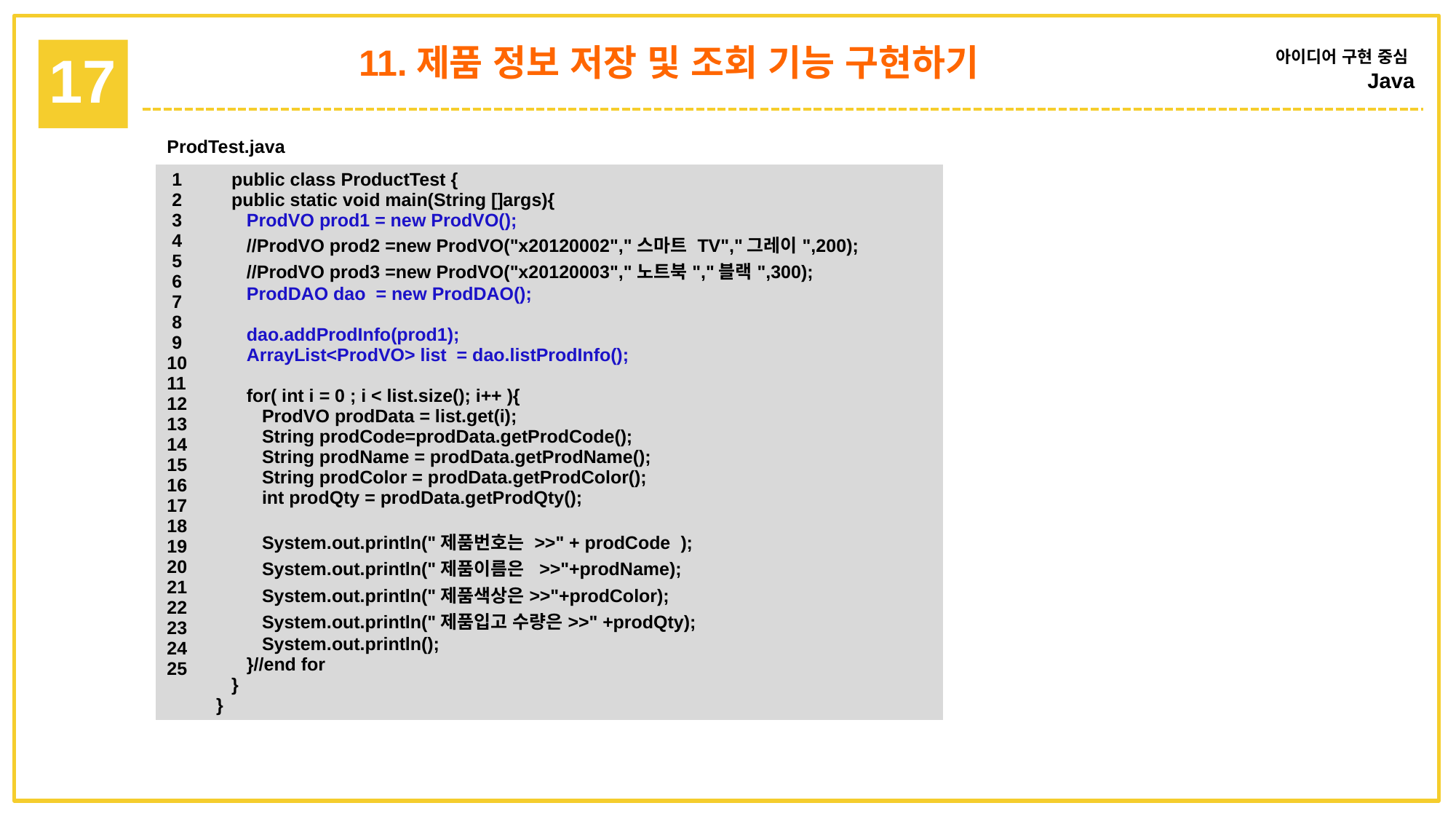

11.제품 정보 저장 및 조회 기능 구현하기
아이디어 구현 중심
Java
17

| ProdTest.java |  |
| --- | --- |
| 1 2 3 4 5 6 7 8 9 10 11 12 13 14 15 16 17 18 19 20 21 22 23 24 25 | public class ProductTest { public static void main(String []args){ ProdVO prod1 = new ProdVO(); //ProdVO prod2 =new ProdVO("x20120002","스마트 TV","그레이",200); //ProdVO prod3 =new ProdVO("x20120003","노트북","블랙",300); ProdDAO dao = new ProdDAO(); dao.addProdInfo(prod1); ArrayList<ProdVO> list = dao.listProdInfo(); for( int i = 0 ; i < list.size(); i++ ){ ProdVO prodData = list.get(i); String prodCode=prodData.getProdCode(); String prodName = prodData.getProdName(); String prodColor = prodData.getProdColor(); int prodQty = prodData.getProdQty(); System.out.println("제품번호는 >>" + prodCode ); System.out.println("제품이름은 >>"+prodName); System.out.println("제품색상은>>"+prodColor); System.out.println("제품입고 수량은>>" +prodQty); System.out.println(); }//end for } } |